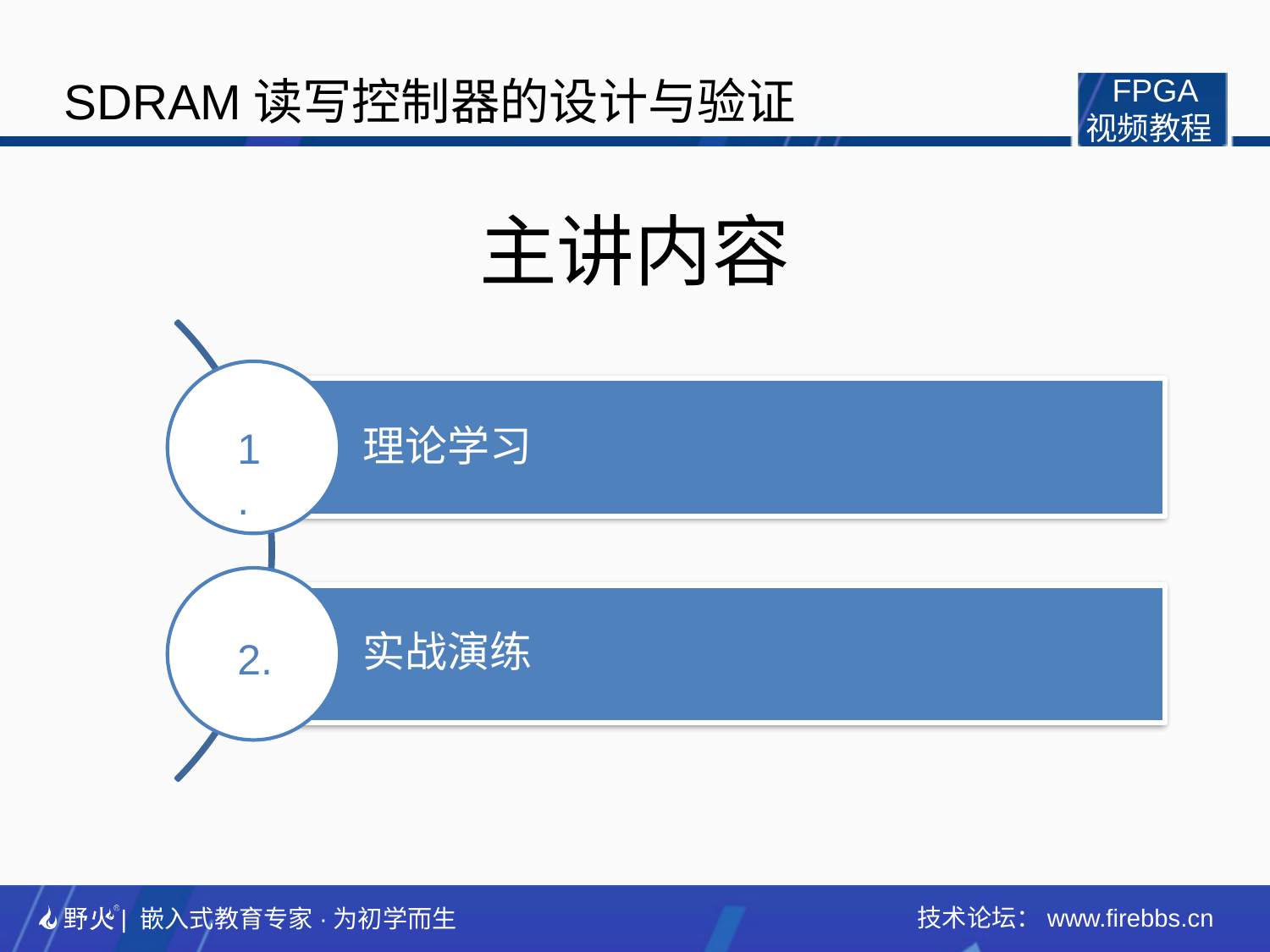

SDRAM读写控制器的设计与验证
   FPGA
视频教程
主讲内容
理论学习
实战演练
1.
2.